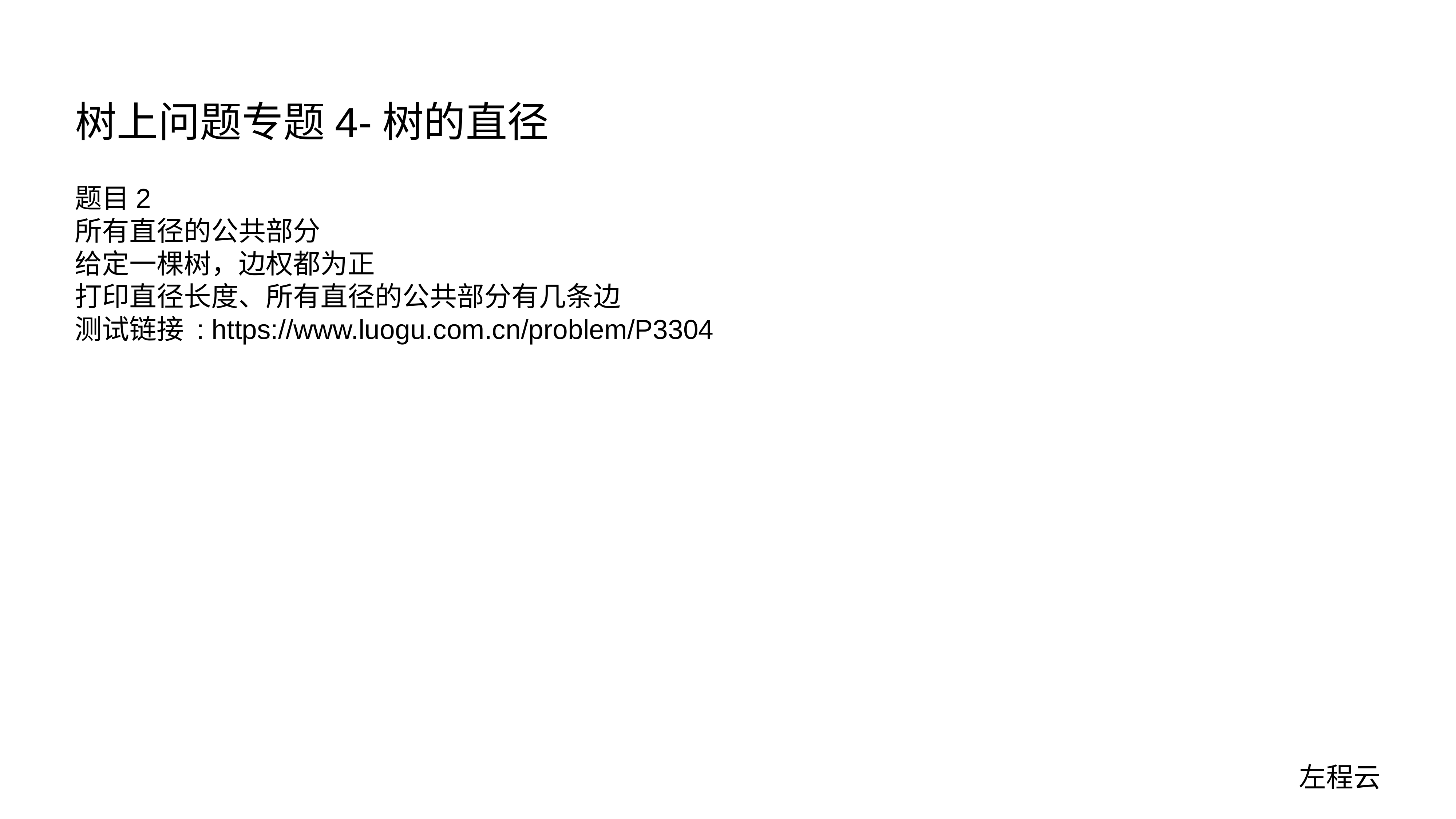

# 树上问题专题4-树的直径
题目2
所有直径的公共部分
给定一棵树，边权都为正
打印直径长度、所有直径的公共部分有几条边
测试链接 : https://www.luogu.com.cn/problem/P3304
左程云